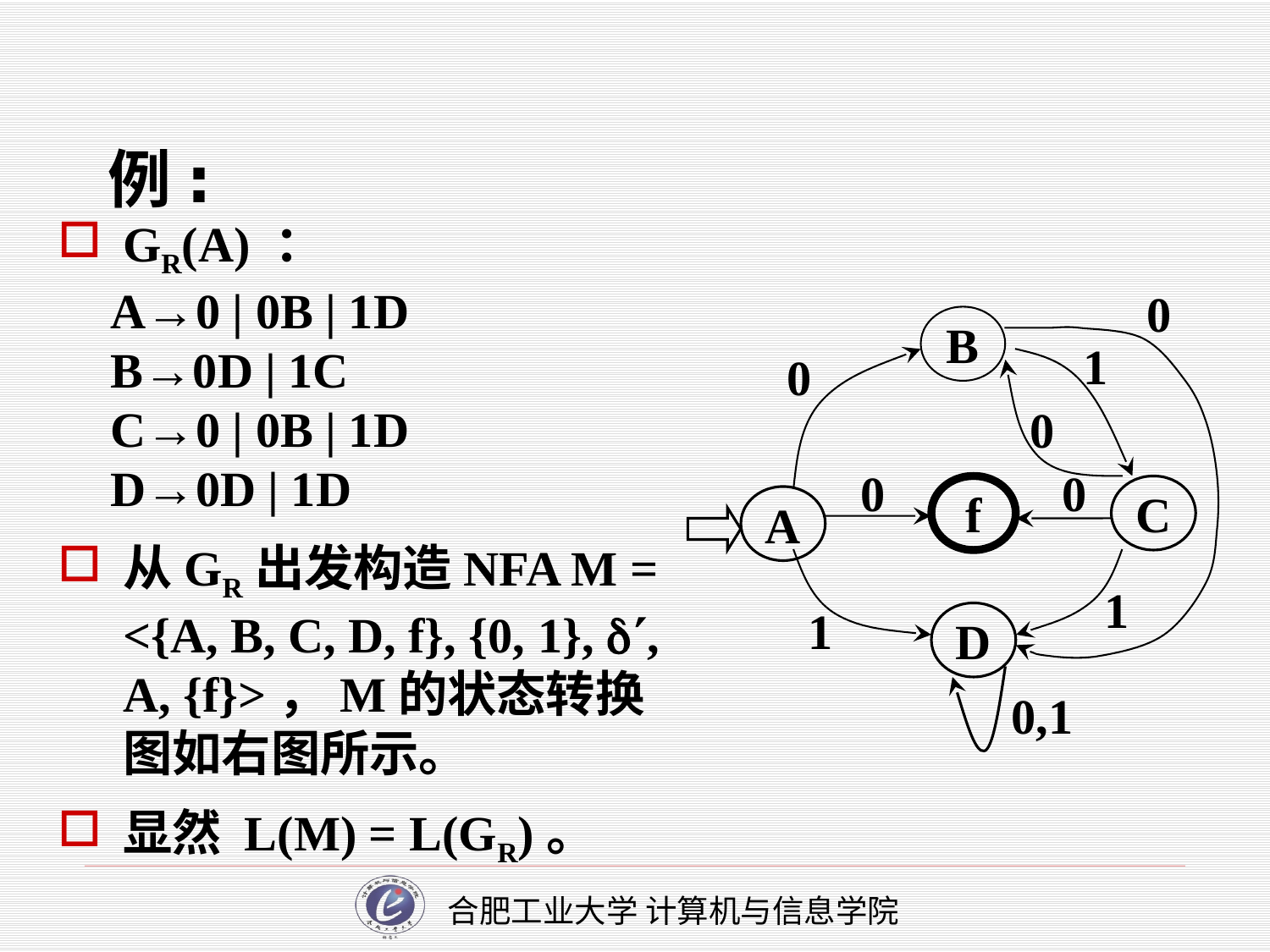

# 例:
GR(A) ：
A→0 | 0B | 1D
B→0D | 1C
C→0 | 0B | 1D
D→0D | 1D
从GR出发构造NFA M = <{A, B, C, D, f}, {0, 1}, δ′, A, {f}>，M的状态转换图如右图所示。
显然 L(M) = L(GR)。
0
B

1
0

0
0
0
f
C
A

1
1
D

0,1
67